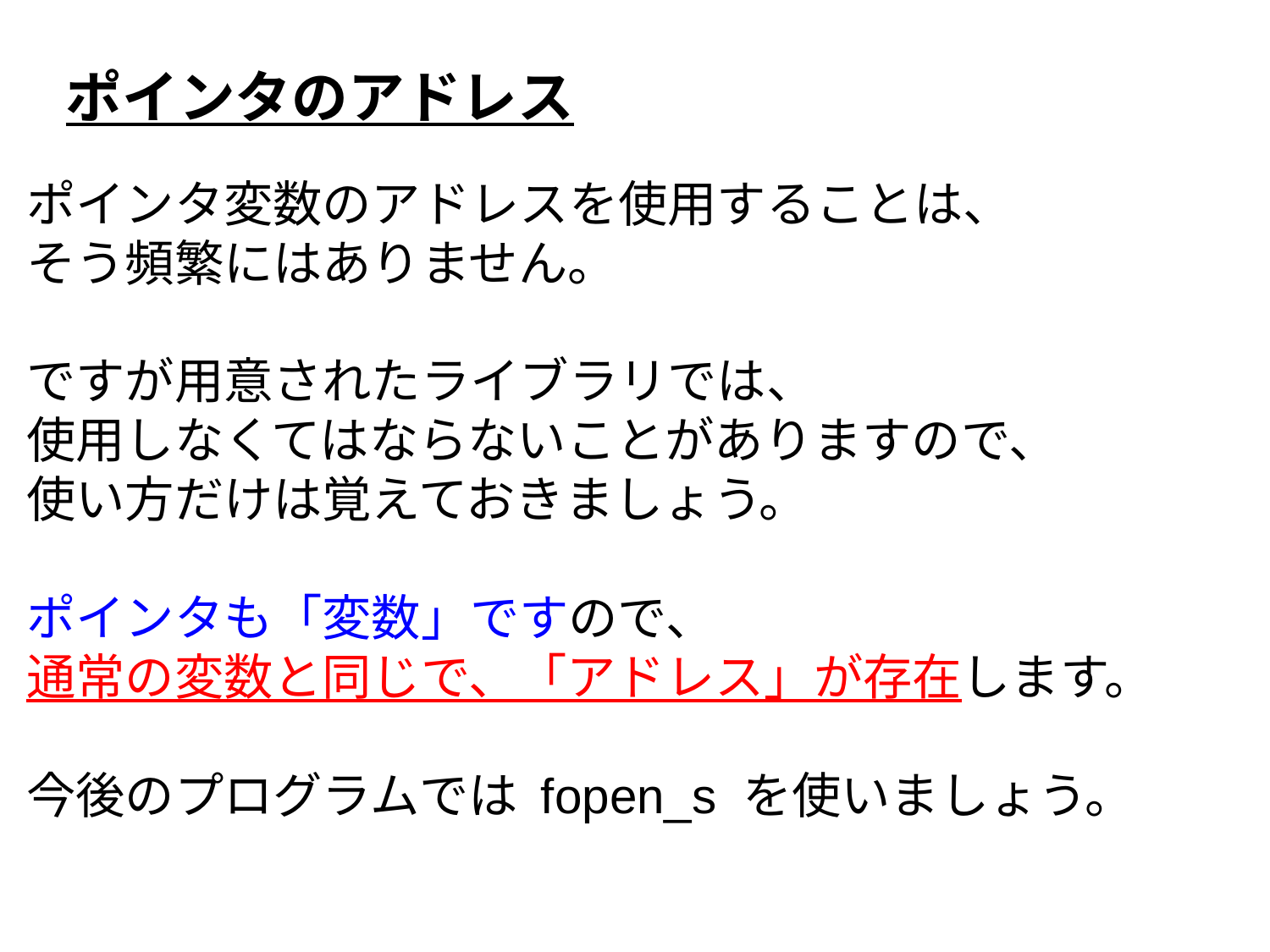

ポインタのアドレス
ポインタ変数のアドレスを使用することは、
そう頻繁にはありません。

ですが用意されたライブラリでは、
使用しなくてはならないことがありますので、
使い方だけは覚えておきましょう。

ポインタも「変数」ですので、
通常の変数と同じで、「アドレス」が存在します。

今後のプログラムでは fopen_s を使いましょう。